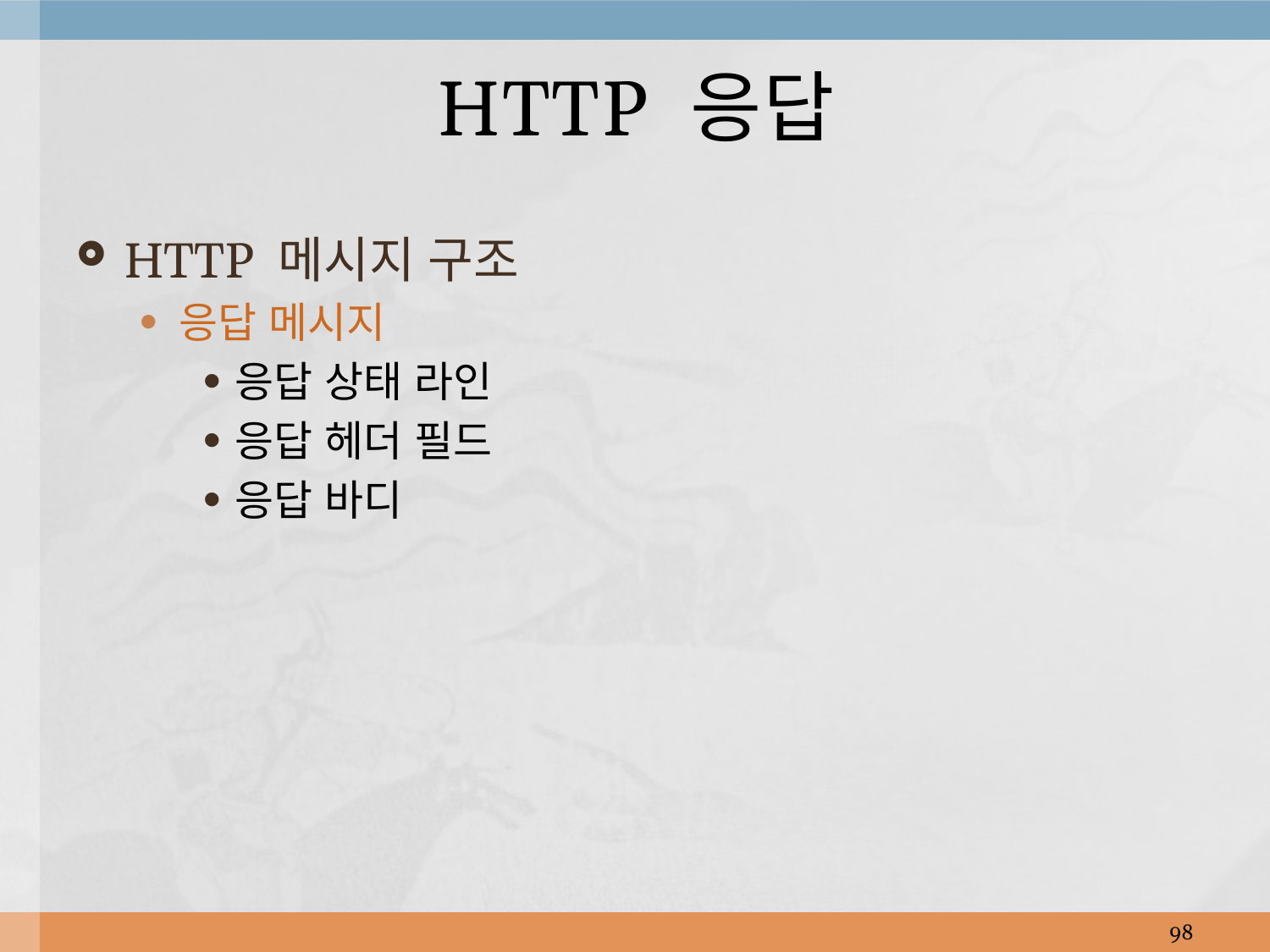

# HTTP 응답
HTTP 메시지 구조
응답 메시지
응답 상태 라인
응답 헤더 필드
응답 바디
98